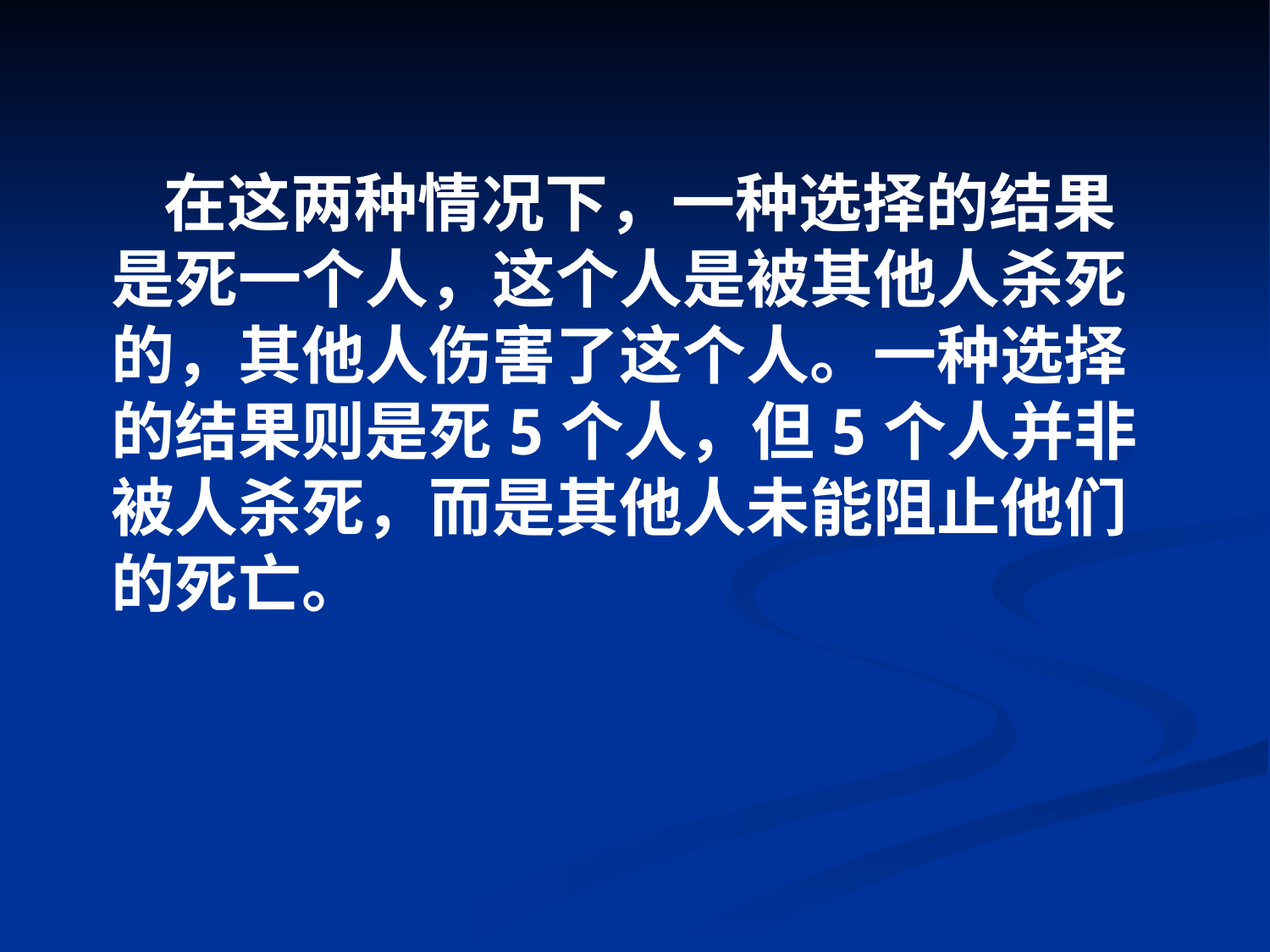

在这两种情况下，一种选择的结果是死一个人，这个人是被其他人杀死的，其他人伤害了这个人。一种选择的结果则是死5个人，但5个人并非被人杀死，而是其他人未能阻止他们的死亡。